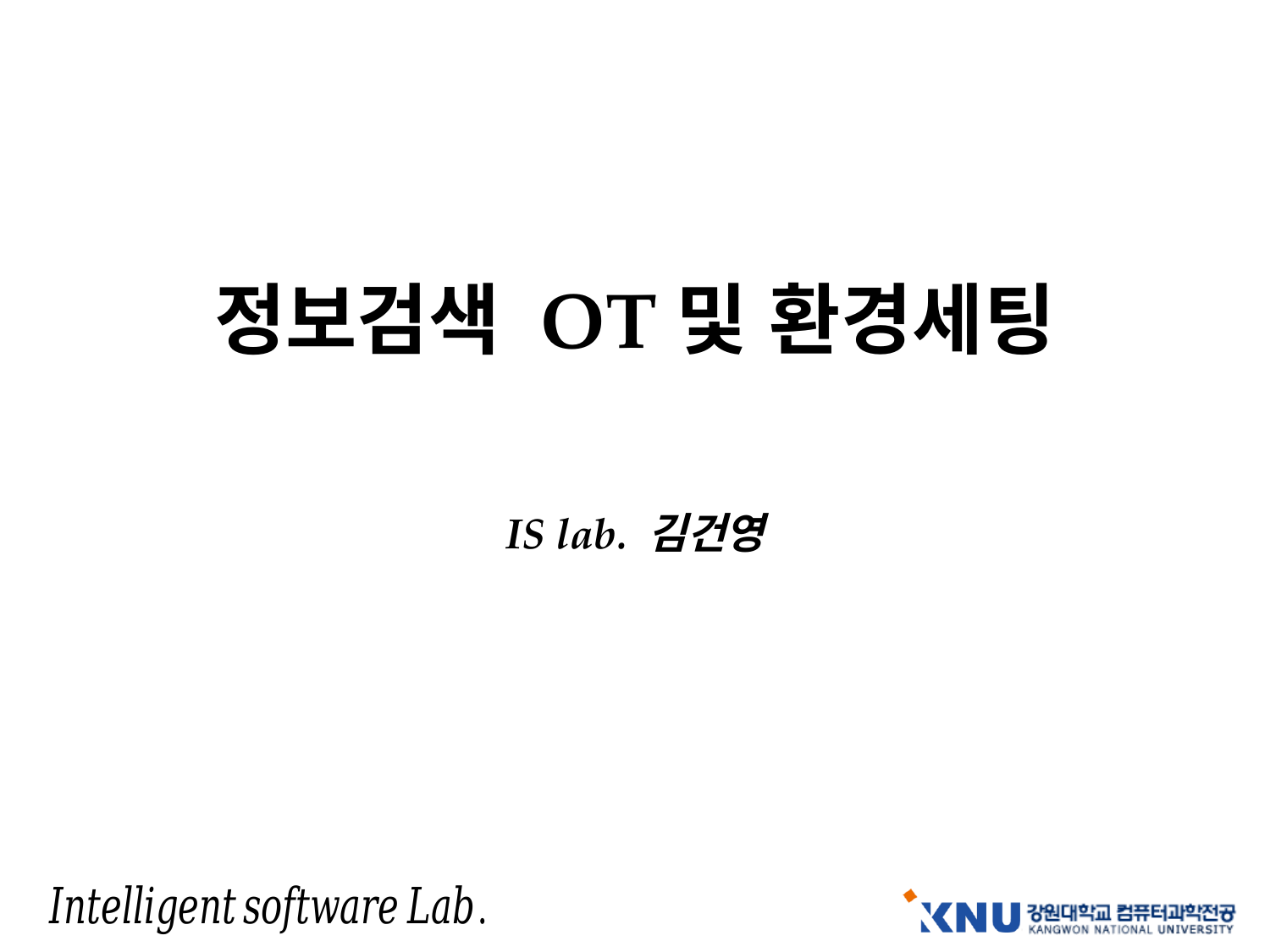

# 정보검색 OT및 환경세팅
IS lab. 김건영